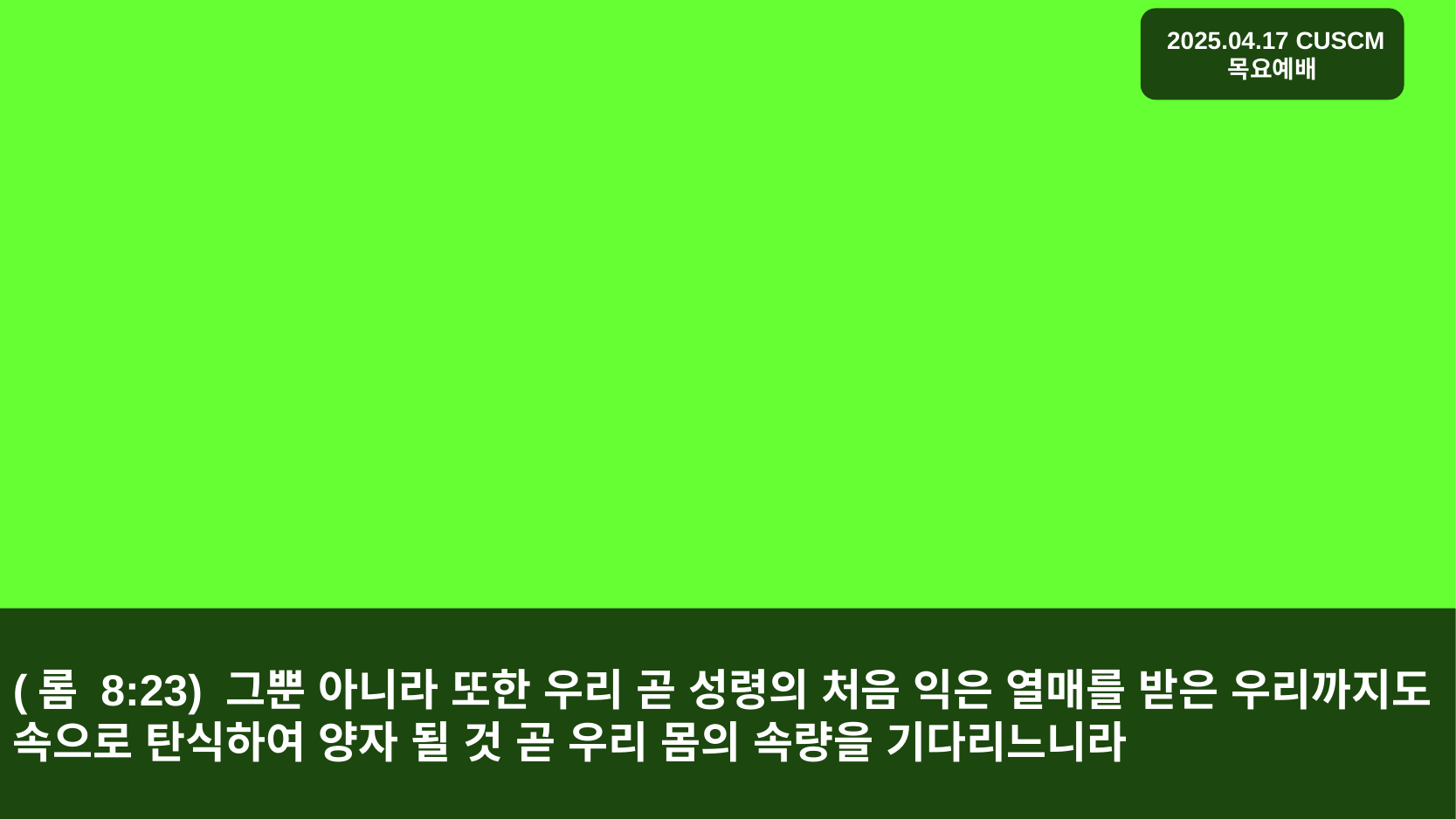

# (롬 8:23) 그뿐 아니라 또한 우리 곧 성령의 처음 익은 열매를 받은 우리까지도 속으로 탄식하여 양자 될 것 곧 우리 몸의 속량을 기다리느니라